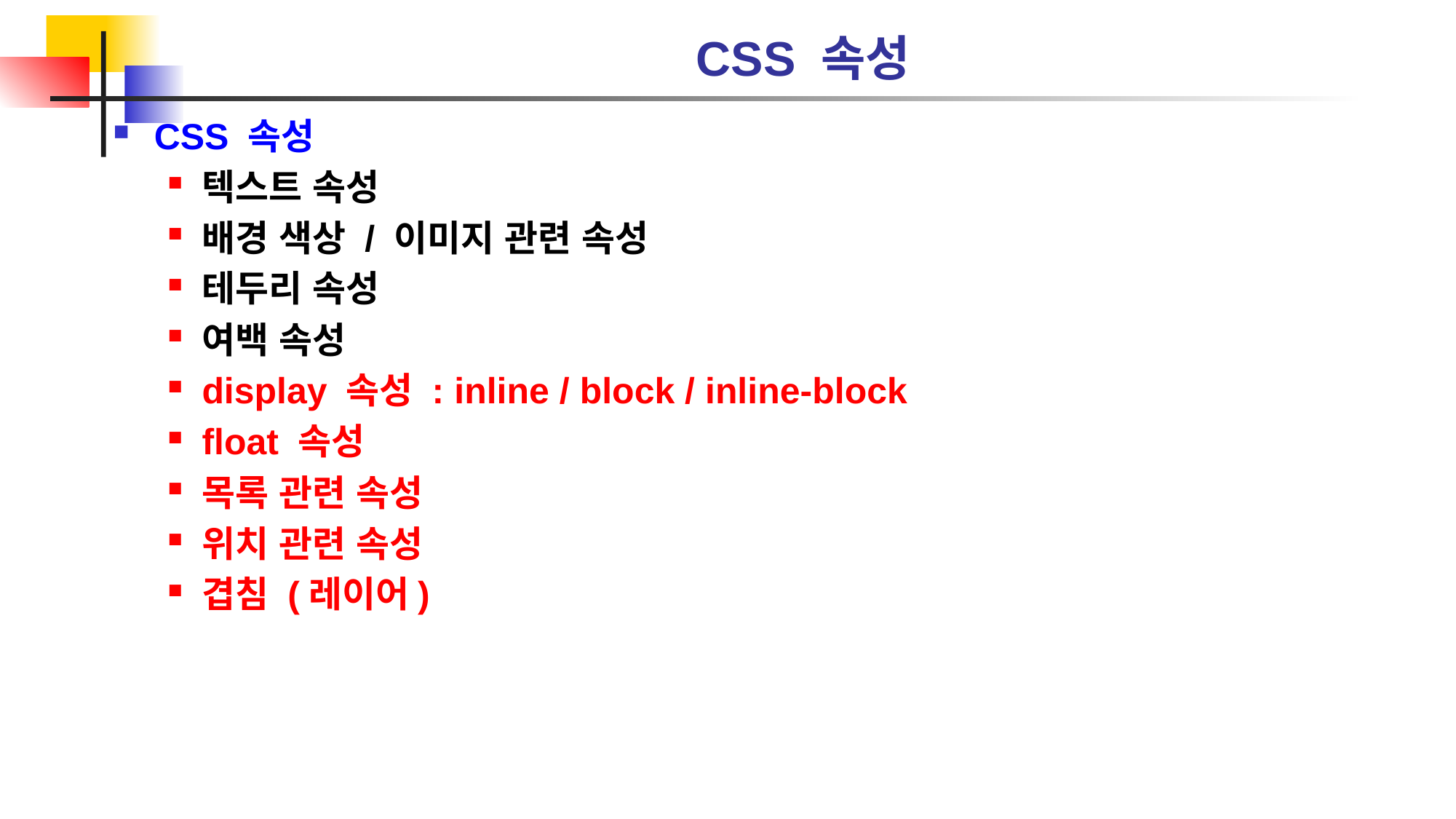

# CSS 속성
CSS 속성
텍스트 속성
배경 색상 / 이미지 관련 속성
테두리 속성
여백 속성
display 속성 : inline / block / inline-block
float 속성
목록 관련 속성
위치 관련 속성
겹침 (레이어)